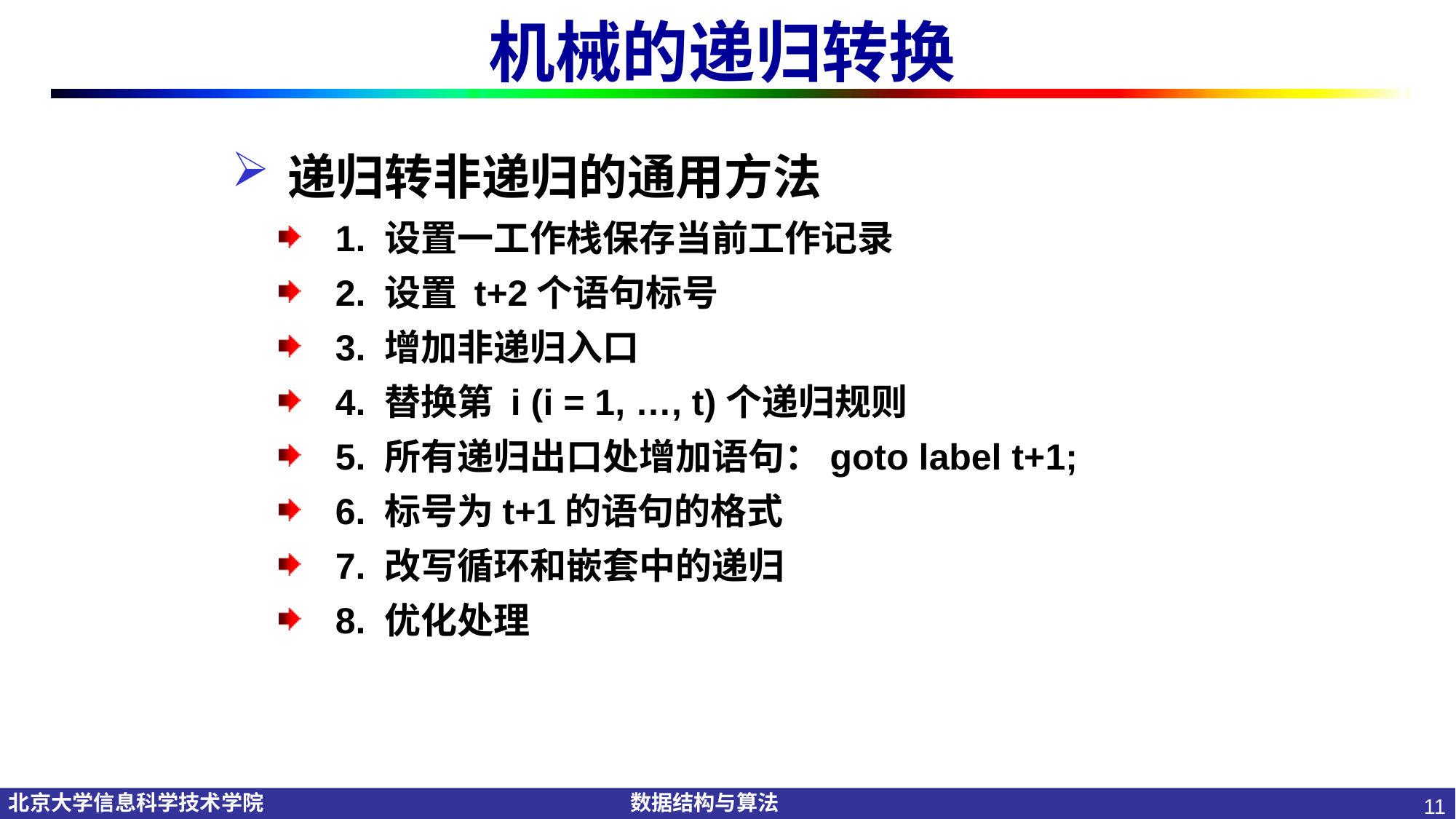

# 机械的递归转换
递归转非递归的通用方法
1. 设置一工作栈保存当前工作记录
2. 设置 t+2个语句标号
3. 增加非递归入口
4. 替换第 i (i = 1, …, t)个递归规则
5. 所有递归出口处增加语句：goto label t+1;
6. 标号为t+1的语句的格式
7. 改写循环和嵌套中的递归
8. 优化处理
11